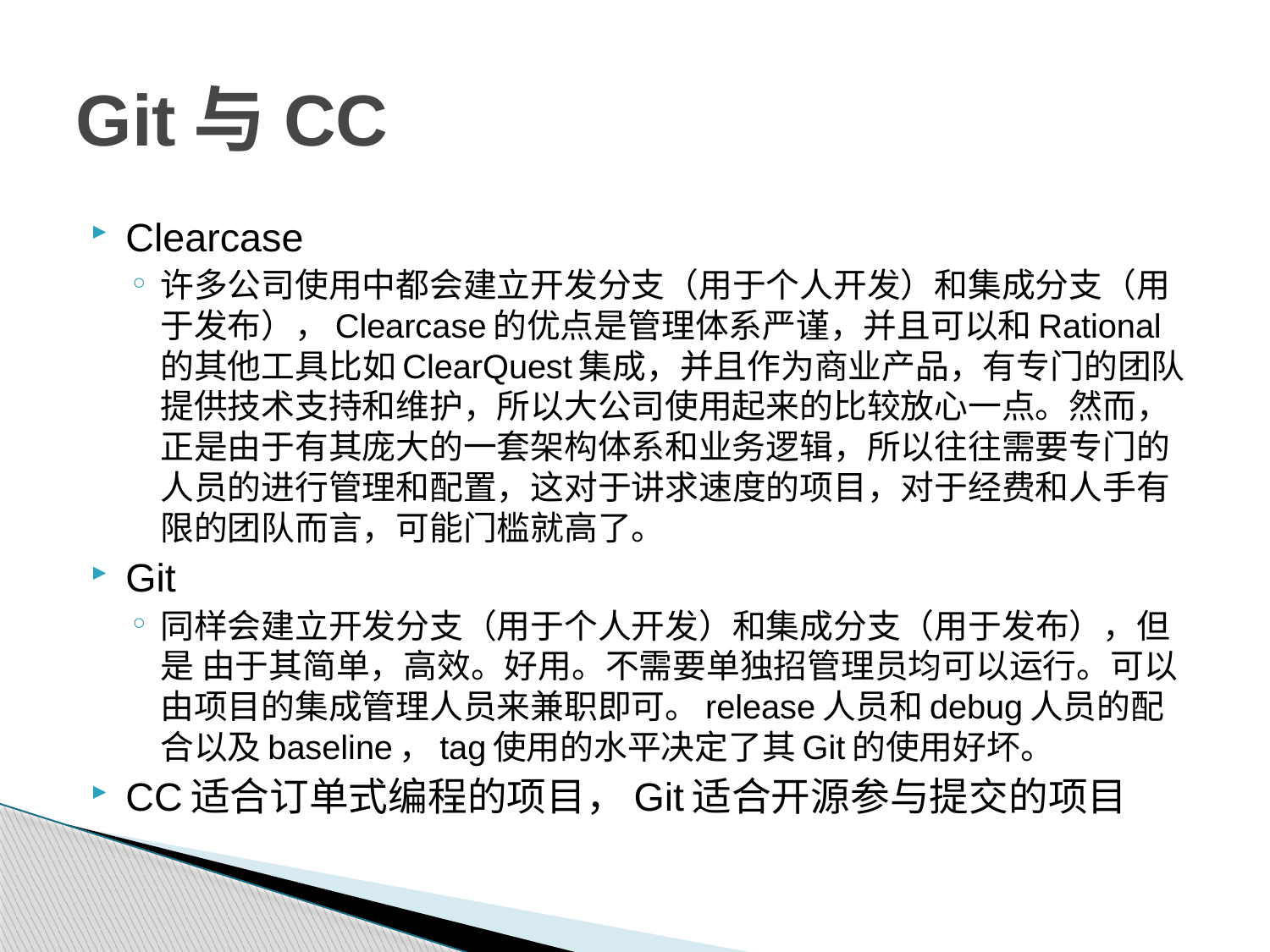

# Git与CC
Clearcase
许多公司使用中都会建立开发分支（用于个人开发）和集成分支（用于发布），Clearcase的优点是管理体系严谨，并且可以和Rational的其他工具比如ClearQuest集成，并且作为商业产品，有专门的团队提供技术支持和维护，所以大公司使用起来的比较放心一点。然而，正是由于有其庞大的一套架构体系和业务逻辑，所以往往需要专门的人员的进行管理和配置，这对于讲求速度的项目，对于经费和人手有限的团队而言，可能门槛就高了。
Git
同样会建立开发分支（用于个人开发）和集成分支（用于发布），但是 由于其简单，高效。好用。不需要单独招管理员均可以运行。可以由项目的集成管理人员来兼职即可。release人员和debug人员的配合以及baseline，tag使用的水平决定了其Git的使用好坏。
CC适合订单式编程的项目，Git适合开源参与提交的项目